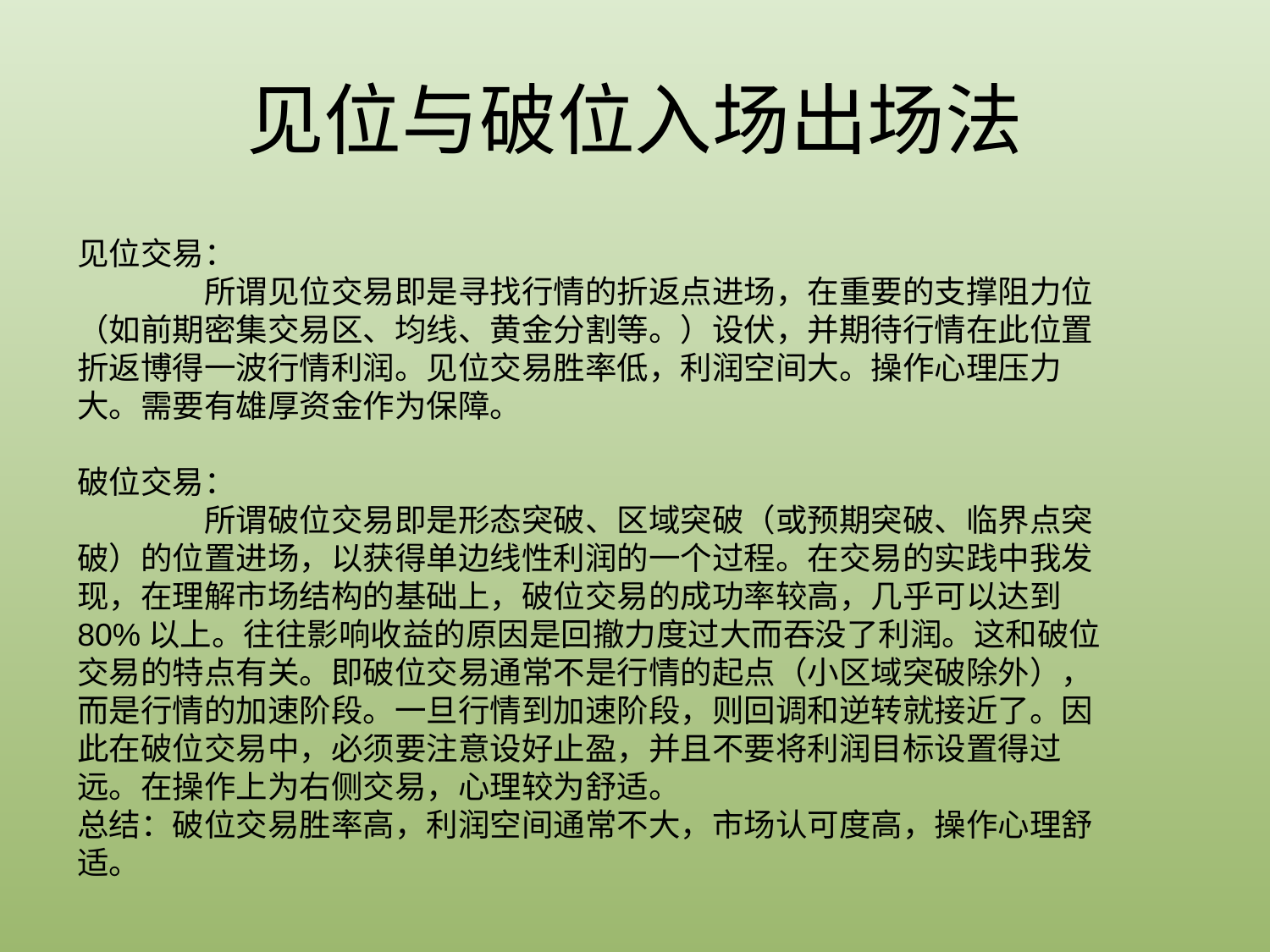

见位与破位入场出场法
见位交易：
	所谓见位交易即是寻找行情的折返点进场，在重要的支撑阻力位（如前期密集交易区、均线、黄金分割等。）设伏，并期待行情在此位置折返博得一波行情利润。见位交易胜率低，利润空间大。操作心理压力大。需要有雄厚资金作为保障。
破位交易：
	所谓破位交易即是形态突破、区域突破（或预期突破、临界点突破）的位置进场，以获得单边线性利润的一个过程。在交易的实践中我发现，在理解市场结构的基础上，破位交易的成功率较高，几乎可以达到80%以上。往往影响收益的原因是回撤力度过大而吞没了利润。这和破位交易的特点有关。即破位交易通常不是行情的起点（小区域突破除外），而是行情的加速阶段。一旦行情到加速阶段，则回调和逆转就接近了。因此在破位交易中，必须要注意设好止盈，并且不要将利润目标设置得过远。在操作上为右侧交易，心理较为舒适。
总结：破位交易胜率高，利润空间通常不大，市场认可度高，操作心理舒适。